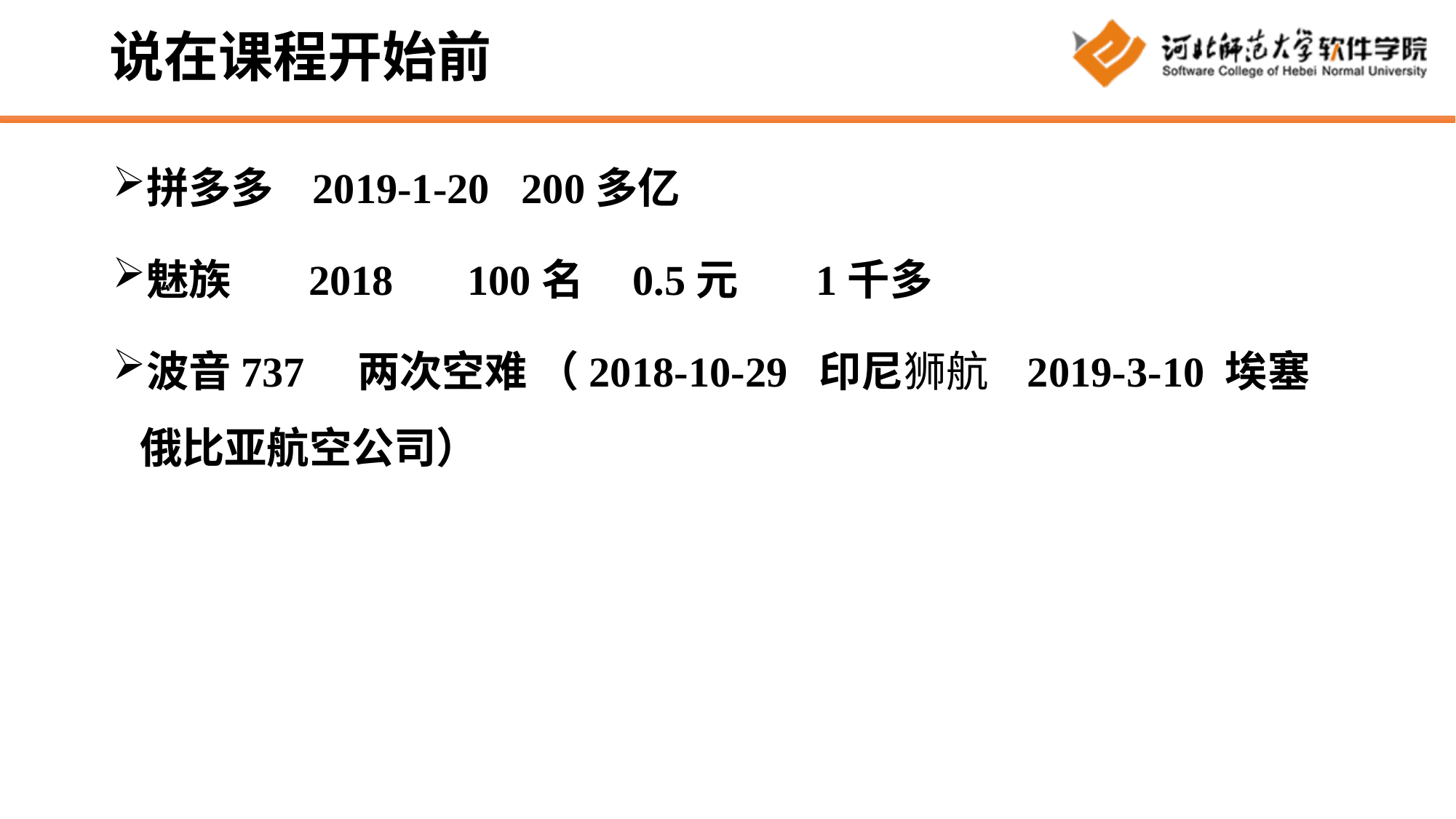

# 说在课程开始前
拼多多   2019-1-20   200多亿
魅族       2018       100名    0.5元       1千多
波音737    两次空难 （2018-10-29  印尼狮航   2019-3-10 埃塞俄比亚航空公司）